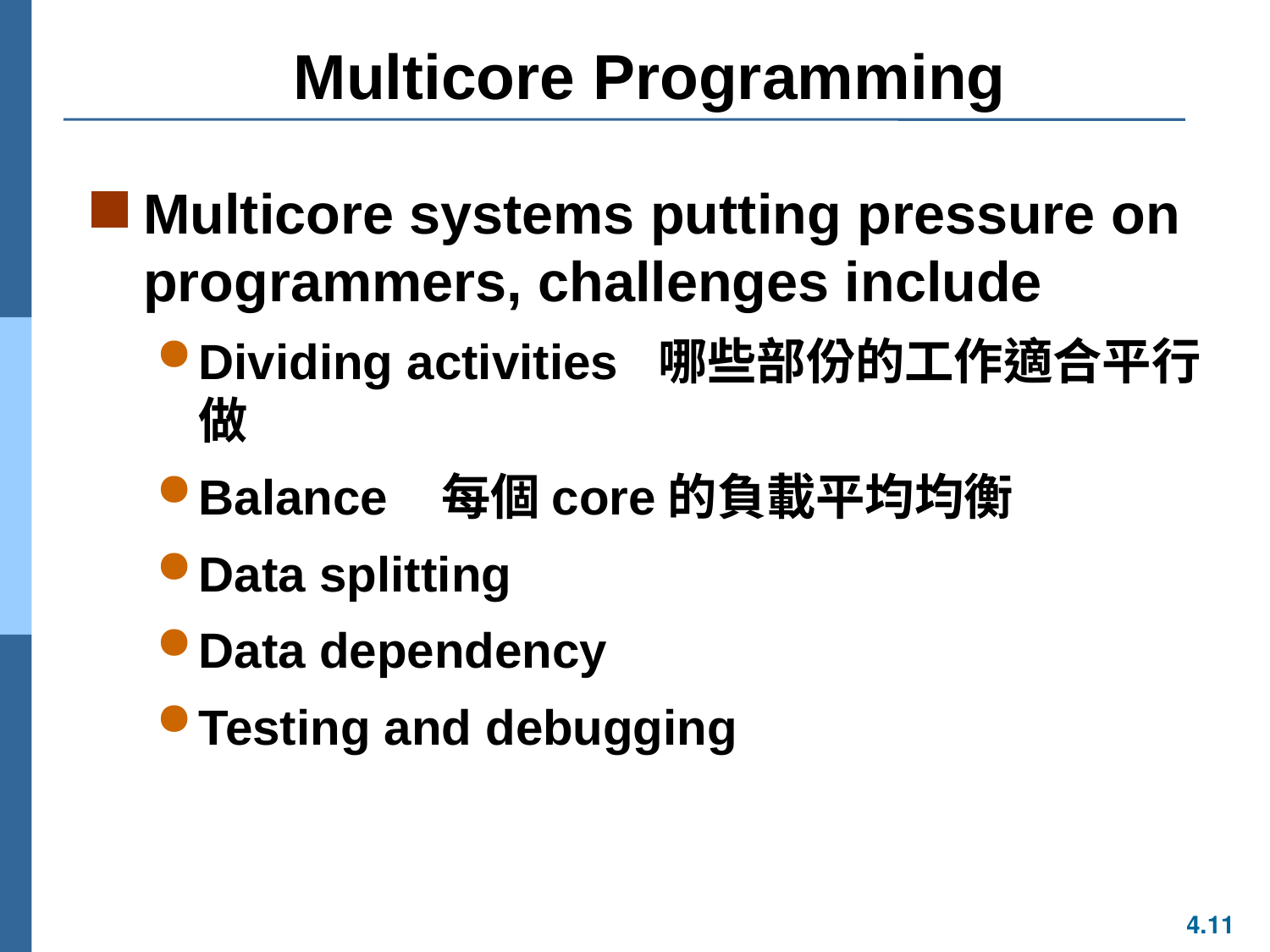

# Multicore Programming
Multicore systems putting pressure on programmers, challenges include
Dividing activities  哪些部份的工作適合平行做
Balance   每個core的負載平均均衡
Data splitting
Data dependency
Testing and debugging